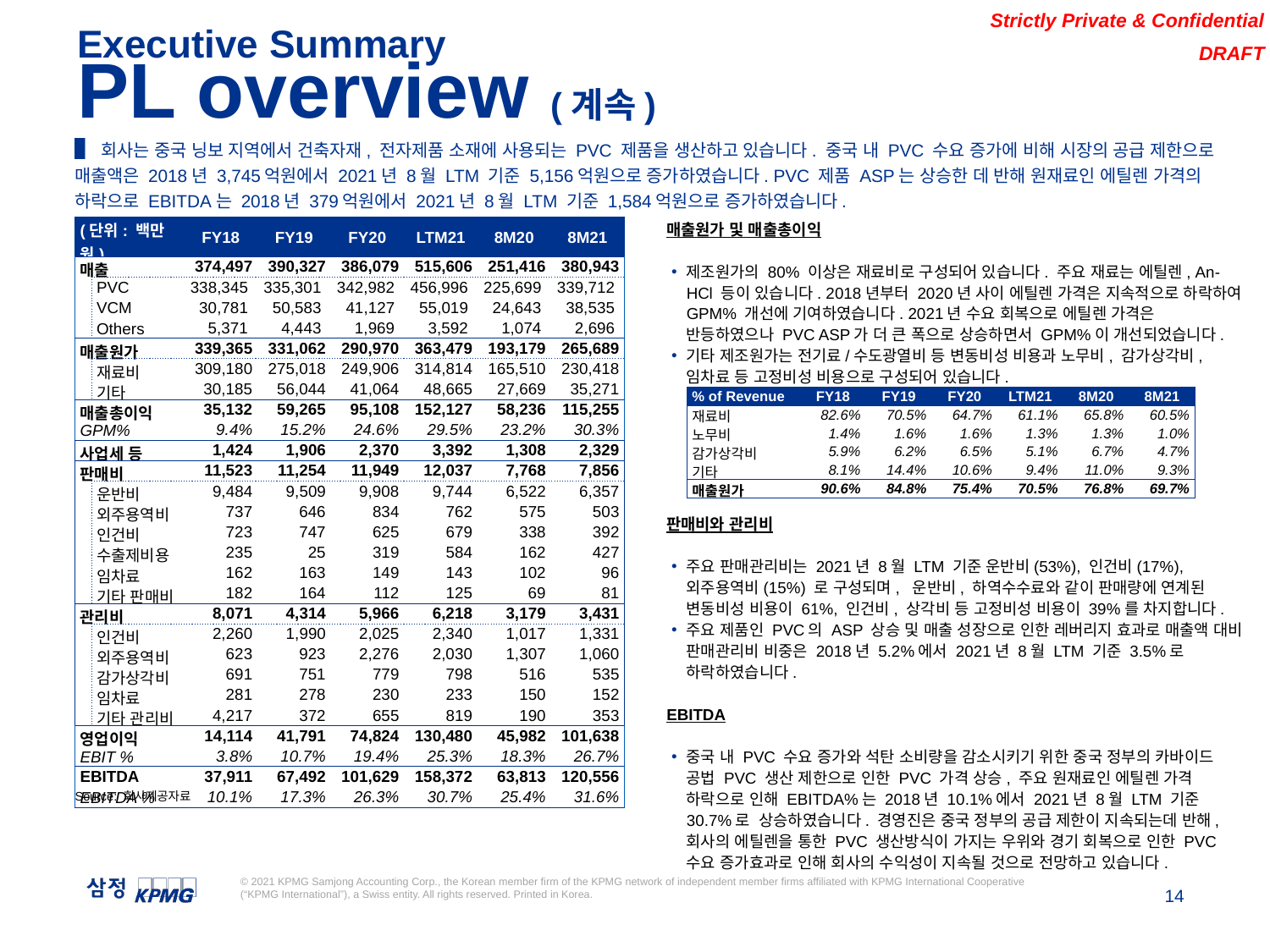

Executive Summary
PL overview (계속)
▌회사는 중국 닝보 지역에서 건축자재, 전자제품 소재에 사용되는 PVC 제품을 생산하고 있습니다. 중국 내 PVC 수요 증가에 비해 시장의 공급 제한으로 매출액은 2018년 3,745억원에서 2021년 8월 LTM 기준 5,156억원으로 증가하였습니다. PVC 제품 ASP는 상승한 데 반해 원재료인 에틸렌 가격의 하락으로 EBITDA는 2018년 379억원에서 2021년 8월 LTM 기준 1,584억원으로 증가하였습니다.
| (단위: 백만원) |  | FY18 | FY19 | FY20 | LTM21 | 8M20 | 8M21 |
| --- | --- | --- | --- | --- | --- | --- | --- |
| 매출 |  | 374,497 | 390,327 | 386,079 | 515,606 | 251,416 | 380,943 |
|  | PVC | 338,345 | 335,301 | 342,982 | 456,996 | 225,699 | 339,712 |
|  | VCM | 30,781 | 50,583 | 41,127 | 55,019 | 24,643 | 38,535 |
|  | Others | 5,371 | 4,443 | 1,969 | 3,592 | 1,074 | 2,696 |
| 매출원가 |  | 339,365 | 331,062 | 290,970 | 363,479 | 193,179 | 265,689 |
|  | 재료비 | 309,180 | 275,018 | 249,906 | 314,814 | 165,510 | 230,418 |
|  | 기타 | 30,185 | 56,044 | 41,064 | 48,665 | 27,669 | 35,271 |
| 매출총이익 |  | 35,132 | 59,265 | 95,108 | 152,127 | 58,236 | 115,255 |
| GPM% |  | 9.4% | 15.2% | 24.6% | 29.5% | 23.2% | 30.3% |
| 사업세 등 |  | 1,424 | 1,906 | 2,370 | 3,392 | 1,308 | 2,329 |
| 판매비 |  | 11,523 | 11,254 | 11,949 | 12,037 | 7,768 | 7,856 |
|  | 운반비 | 9,484 | 9,509 | 9,908 | 9,744 | 6,522 | 6,357 |
|  | 외주용역비 | 737 | 646 | 834 | 762 | 575 | 503 |
|  | 인건비 | 723 | 747 | 625 | 679 | 338 | 392 |
|  | 수출제비용 | 235 | 25 | 319 | 584 | 162 | 427 |
|  | 임차료 | 162 | 163 | 149 | 143 | 102 | 96 |
|  | 기타 판매비 | 182 | 164 | 112 | 125 | 69 | 81 |
| 관리비 |  | 8,071 | 4,314 | 5,966 | 6,218 | 3,179 | 3,431 |
|  | 인건비 | 2,260 | 1,990 | 2,025 | 2,340 | 1,017 | 1,331 |
|  | 외주용역비 | 623 | 923 | 2,276 | 2,030 | 1,307 | 1,060 |
|  | 감가상각비 | 691 | 751 | 779 | 798 | 516 | 535 |
|  | 임차료 | 281 | 278 | 230 | 233 | 150 | 152 |
|  | 기타 관리비 | 4,217 | 372 | 655 | 819 | 190 | 353 |
| 영업이익 |  | 14,114 | 41,791 | 74,824 | 130,480 | 45,982 | 101,638 |
| EBIT % |  | 3.8% | 10.7% | 19.4% | 25.3% | 18.3% | 26.7% |
| EBITDA |  | 37,911 | 67,492 | 101,629 | 158,372 | 63,813 | 120,556 |
| EBITDA % |  | 10.1% | 17.3% | 26.3% | 30.7% | 25.4% | 31.6% |
매출원가 및 매출총이익

제조원가의 80% 이상은 재료비로 구성되어 있습니다. 주요 재료는 에틸렌, An-HCl 등이 있습니다. 2018년부터 2020년 사이 에틸렌 가격은 지속적으로 하락하여 GPM% 개선에 기여하였습니다. 2021년 수요 회복으로 에틸렌 가격은 반등하였으나 PVC ASP가 더 큰 폭으로 상승하면서 GPM%이 개선되었습니다.
기타 제조원가는 전기료/수도광열비 등 변동비성 비용과 노무비, 감가상각비, 임차료 등 고정비성 비용으로 구성되어 있습니다.
| % of Revenue | FY18 | FY19 | FY20 | LTM21 | 8M20 | 8M21 |
| --- | --- | --- | --- | --- | --- | --- |
| 재료비 | 82.6% | 70.5% | 64.7% | 61.1% | 65.8% | 60.5% |
| 노무비 | 1.4% | 1.6% | 1.6% | 1.3% | 1.3% | 1.0% |
| 감가상각비 | 5.9% | 6.2% | 6.5% | 5.1% | 6.7% | 4.7% |
| 기타 | 8.1% | 14.4% | 10.6% | 9.4% | 11.0% | 9.3% |
| 매출원가 | 90.6% | 84.8% | 75.4% | 70.5% | 76.8% | 69.7% |
판매비와 관리비

주요 판매관리비는 2021년 8월 LTM 기준 운반비(53%), 인건비(17%), 외주용역비(15%) 로 구성되며,  운반비, 하역수수료와 같이 판매량에 연계된 변동비성 비용이 61%, 인건비, 상각비 등 고정비성 비용이 39%를 차지합니다.
주요 제품인 PVC의 ASP 상승 및 매출 성장으로 인한 레버리지 효과로 매출액 대비 판매관리비 비중은 2018년 5.2%에서 2021년 8월 LTM 기준 3.5%로 하락하였습니다.

EBITDA

중국 내 PVC 수요 증가와 석탄 소비량을 감소시키기 위한 중국 정부의 카바이드 공법 PVC 생산 제한으로 인한 PVC 가격 상승, 주요 원재료인 에틸렌 가격 하락으로 인해 EBITDA%는 2018년 10.1%에서 2021년 8월 LTM 기준 30.7%로  상승하였습니다. 경영진은 중국 정부의 공급 제한이 지속되는데 반해, 회사의 에틸렌을 통한 PVC 생산방식이 가지는 우위와 경기 회복으로 인한 PVC 수요 증가효과로 인해 회사의 수익성이 지속될 것으로 전망하고 있습니다.

Source: 회사제공자료